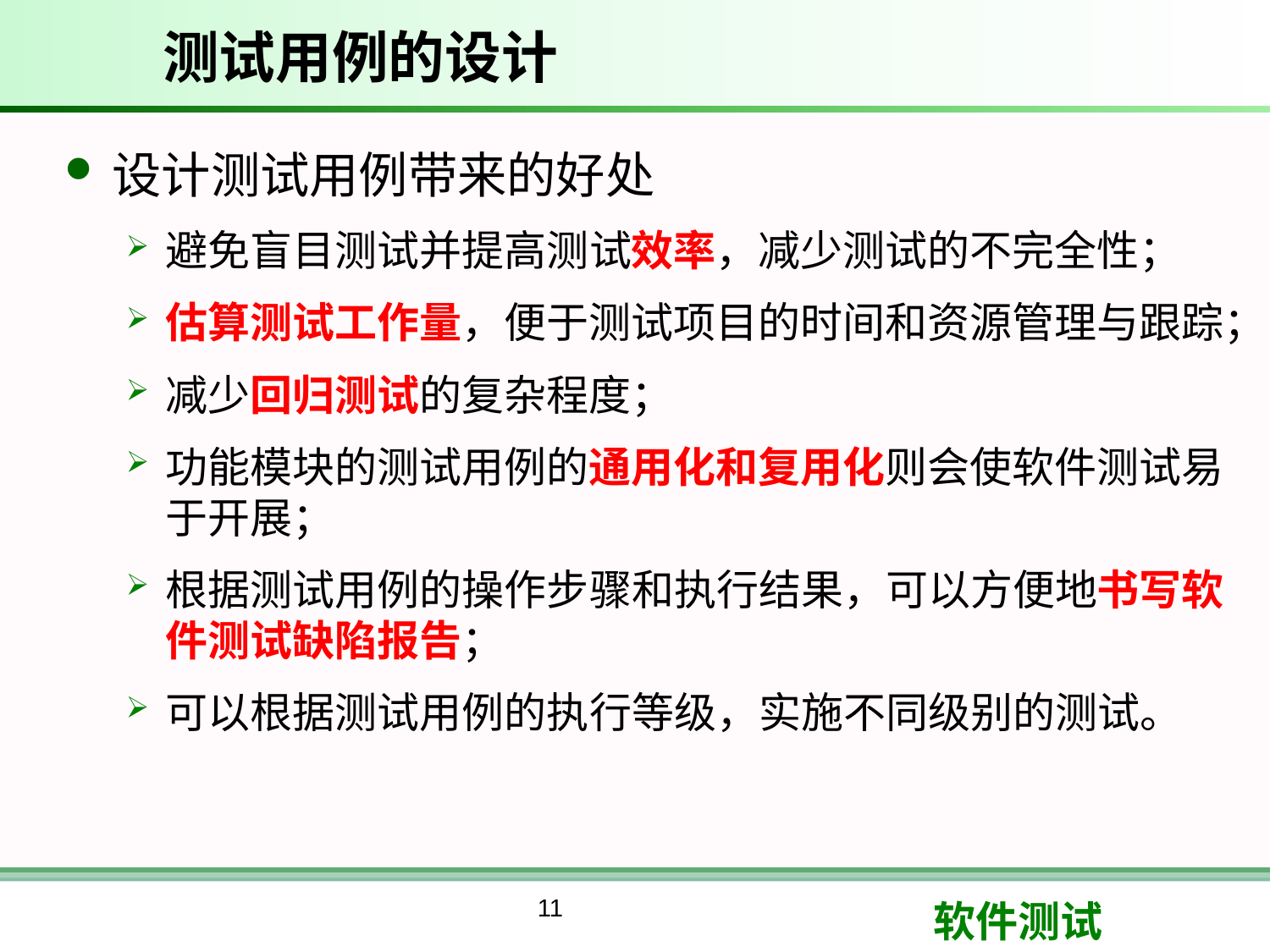

# 测试用例的设计
设计测试用例带来的好处
避免盲目测试并提高测试效率，减少测试的不完全性；
估算测试工作量，便于测试项目的时间和资源管理与跟踪；
减少回归测试的复杂程度；
功能模块的测试用例的通用化和复用化则会使软件测试易于开展；
根据测试用例的操作步骤和执行结果，可以方便地书写软件测试缺陷报告；
可以根据测试用例的执行等级，实施不同级别的测试。

11